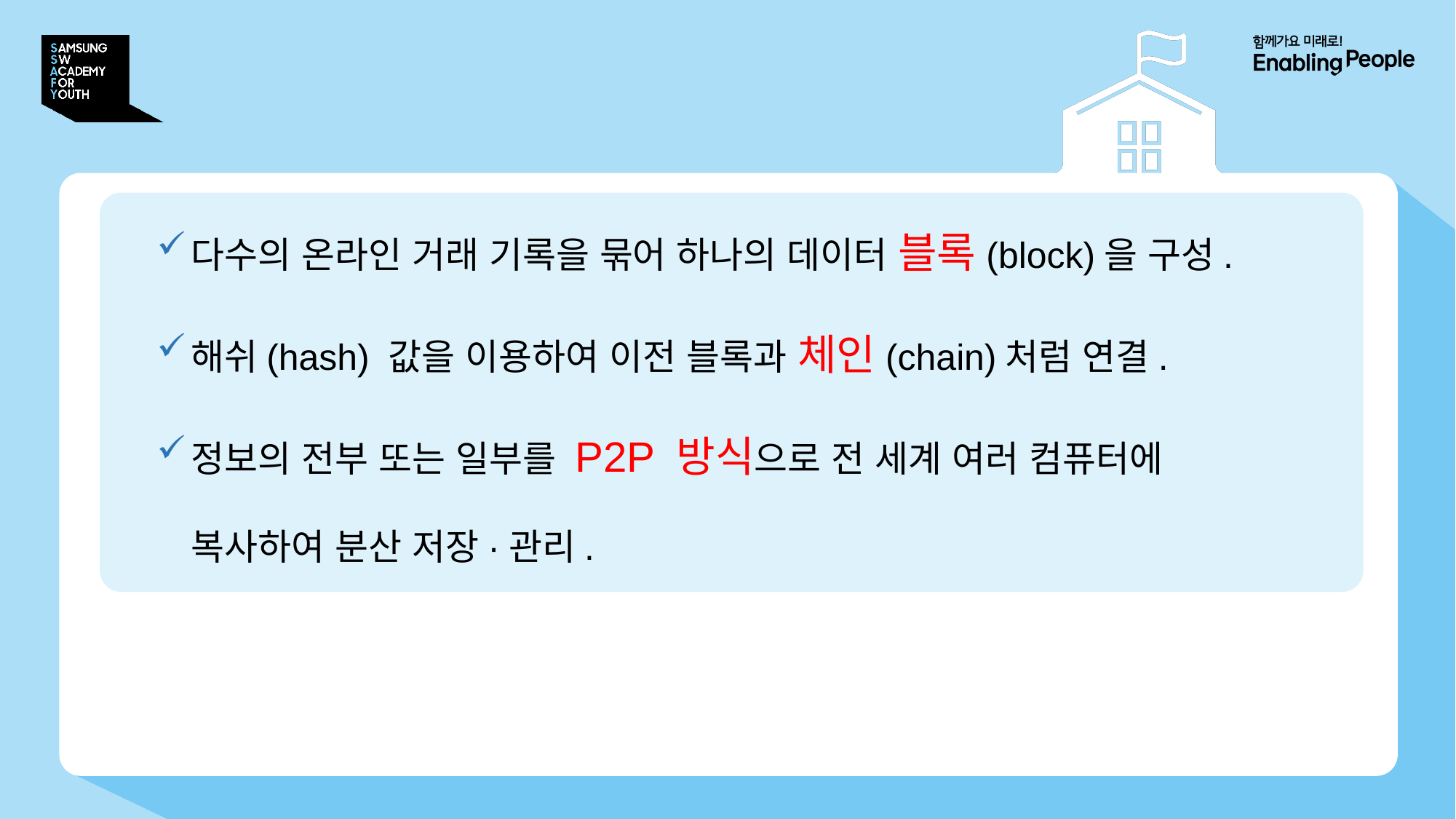

# 블록체인 작동 원리

다수의 온라인 거래 기록을 묶어 하나의 데이터 블록(block)을 구성.
해쉬(hash) 값을 이용하여 이전 블록과 체인(chain)처럼 연결.
정보의 전부 또는 일부를 P2P 방식으로 전 세계 여러 컴퓨터에 복사하여 분산 저장·관리.